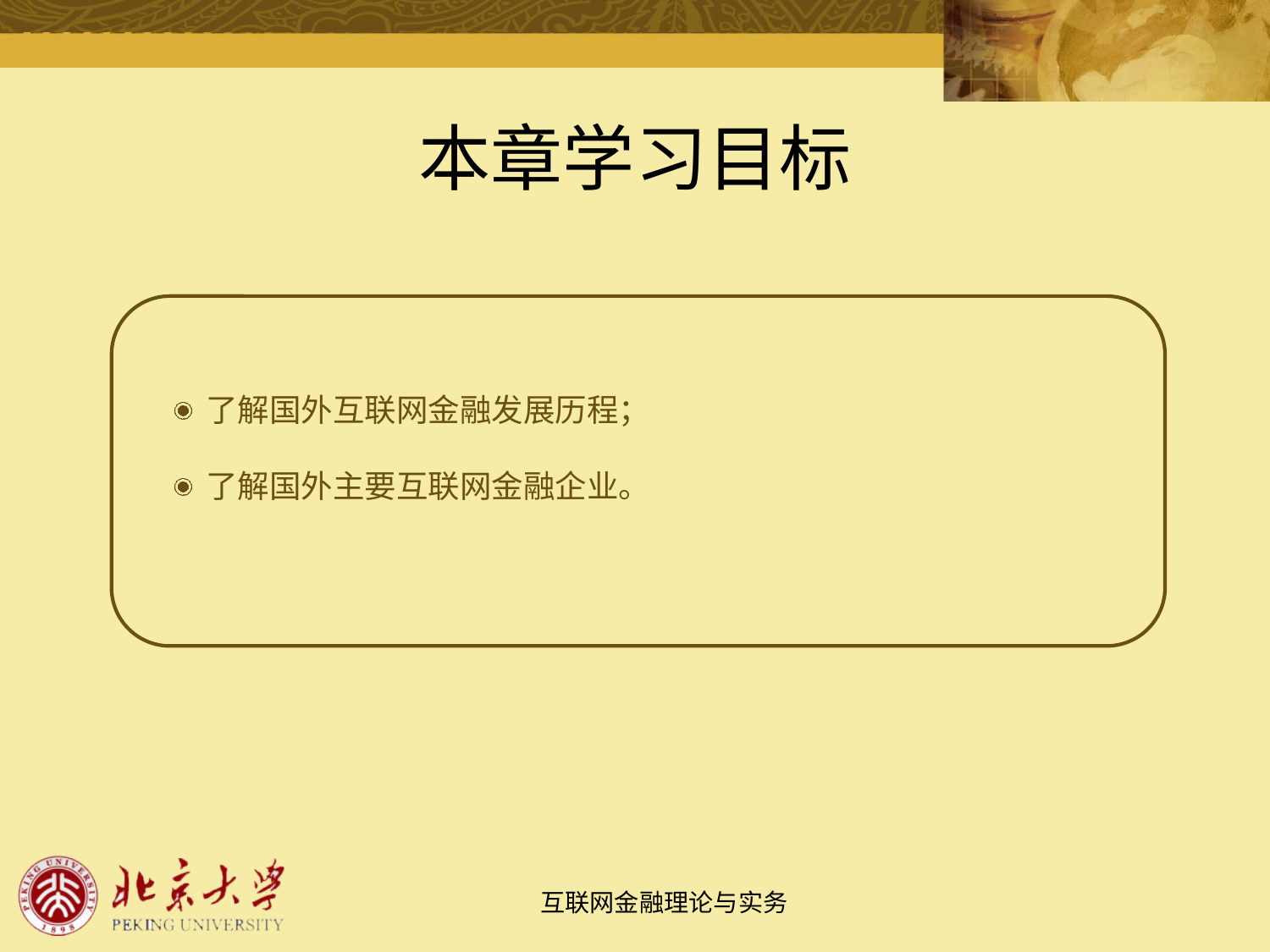

# 本章学习目标

了解国外互联网金融发展历程；
了解国外主要互联网金融企业。